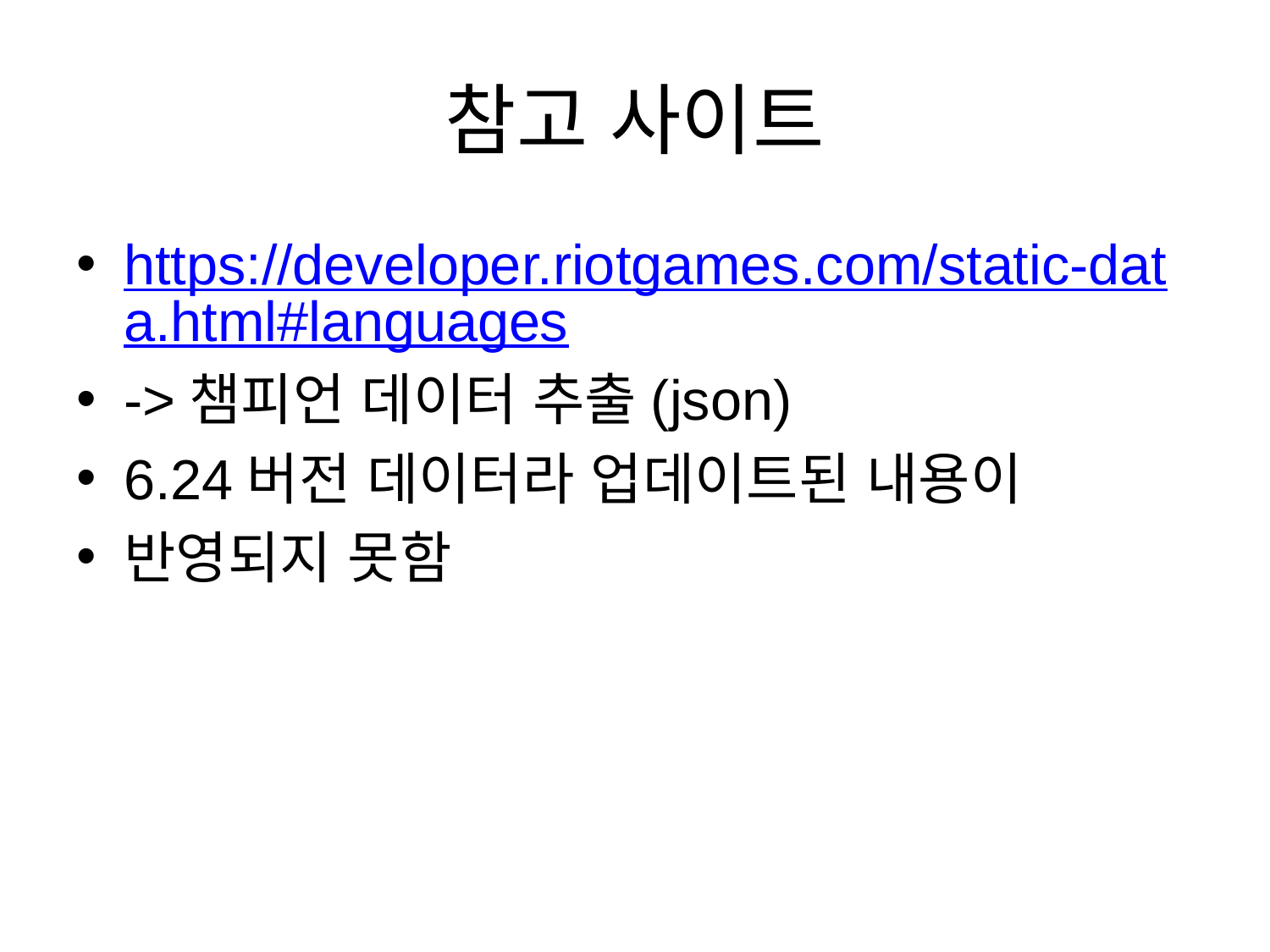

# 참고 사이트
https://developer.riotgames.com/static-data.html#languages
->챔피언 데이터 추출(json)
6.24버전 데이터라 업데이트된 내용이
반영되지 못함